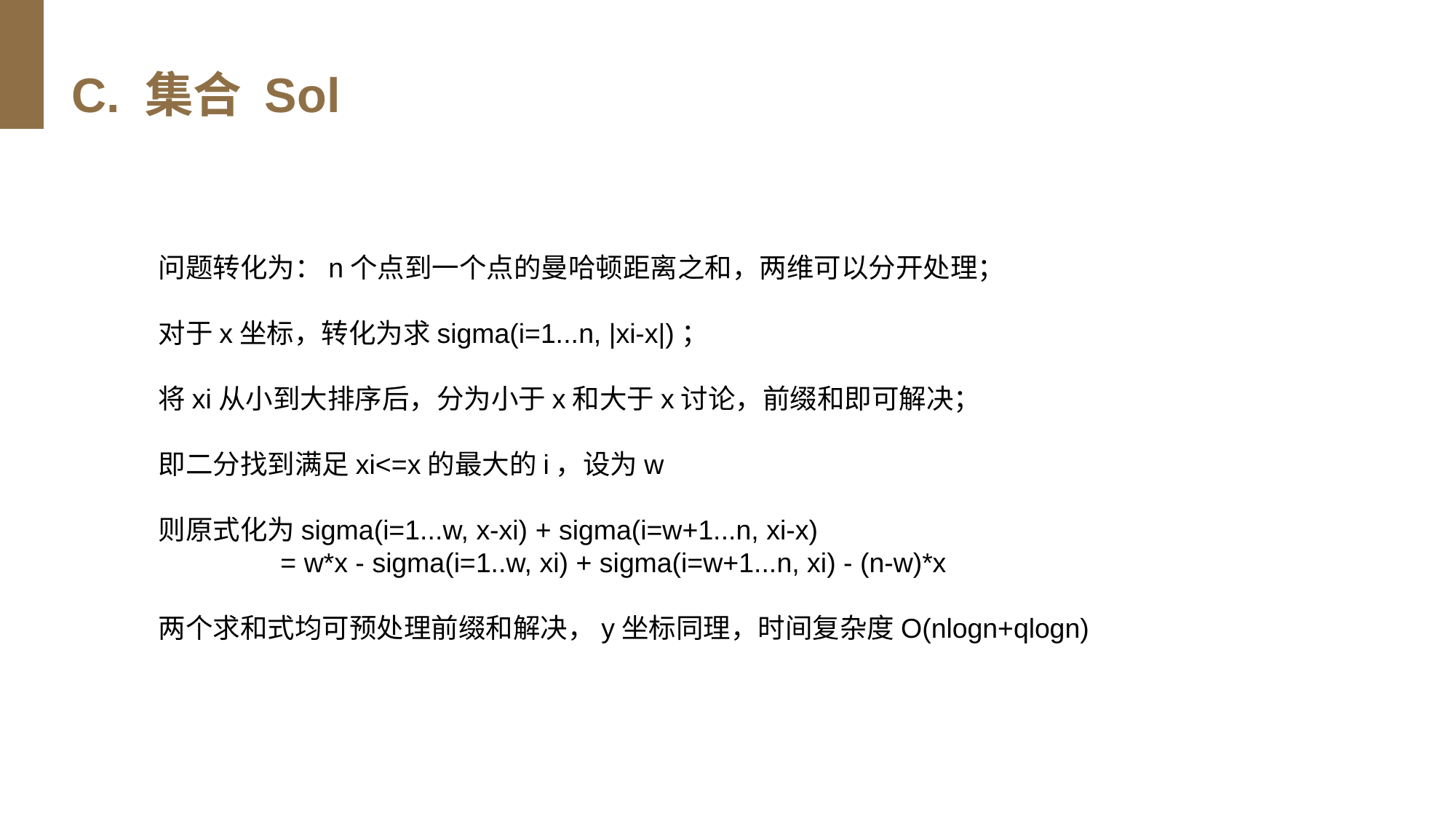

C. 集合 Sol
问题转化为：n个点到一个点的曼哈顿距离之和，两维可以分开处理；

对于x坐标，转化为求sigma(i=1...n, |xi-x|)；

将xi从小到大排序后，分为小于x和大于x讨论，前缀和即可解决；

即二分找到满足xi<=x的最大的i，设为w

则原式化为sigma(i=1...w, x-xi) + sigma(i=w+1...n, xi-x)
                = w*x - sigma(i=1..w, xi) + sigma(i=w+1...n, xi) - (n-w)*x

两个求和式均可预处理前缀和解决，y坐标同理，时间复杂度O(nlogn+qlogn)